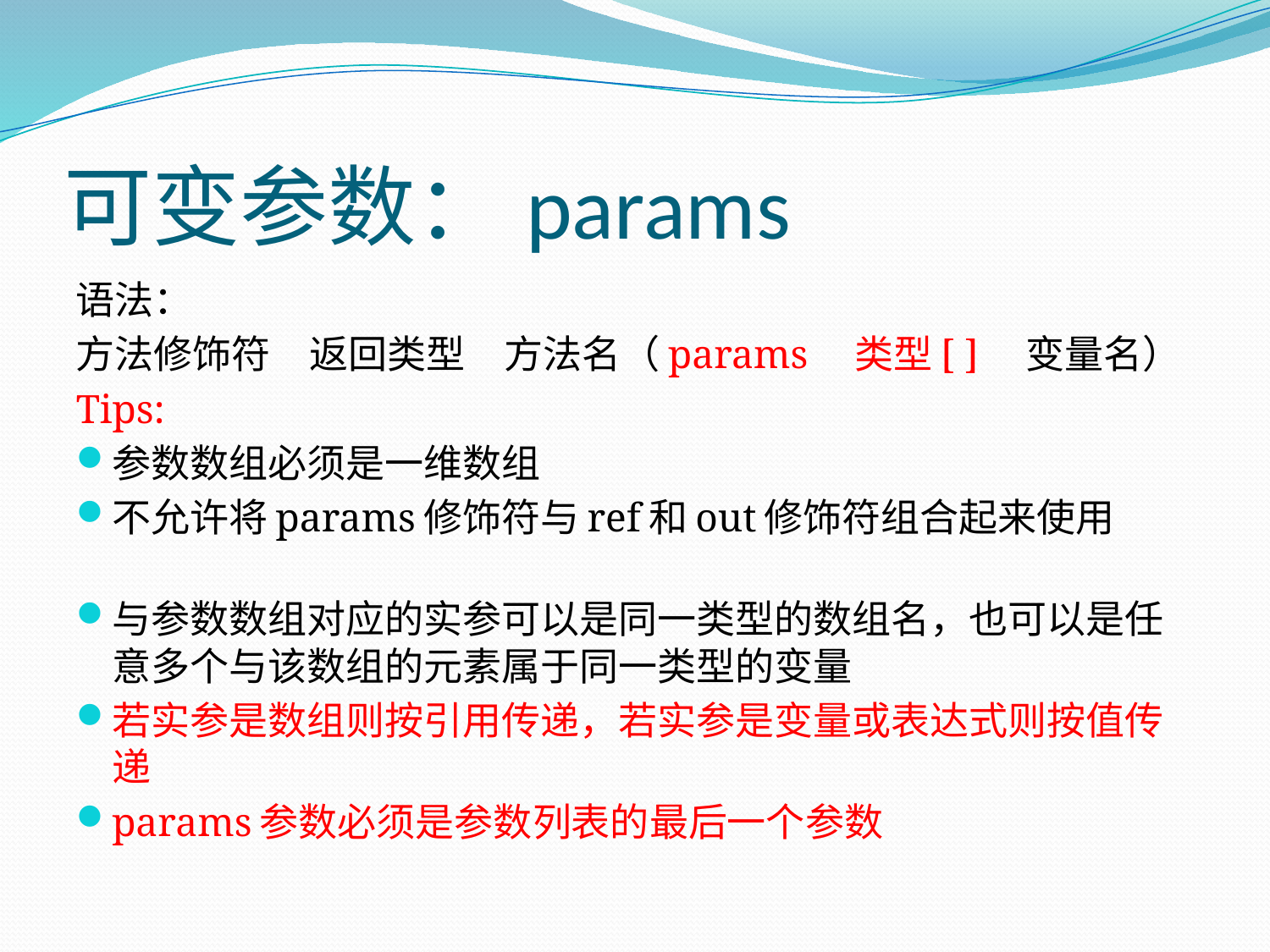

# 可变参数：params
语法：
方法修饰符　返回类型　方法名（params　类型[ ]　变量名）
Tips:
参数数组必须是一维数组
不允许将params修饰符与ref和out修饰符组合起来使用
与参数数组对应的实参可以是同一类型的数组名，也可以是任意多个与该数组的元素属于同一类型的变量
若实参是数组则按引用传递，若实参是变量或表达式则按值传递
params参数必须是参数列表的最后一个参数